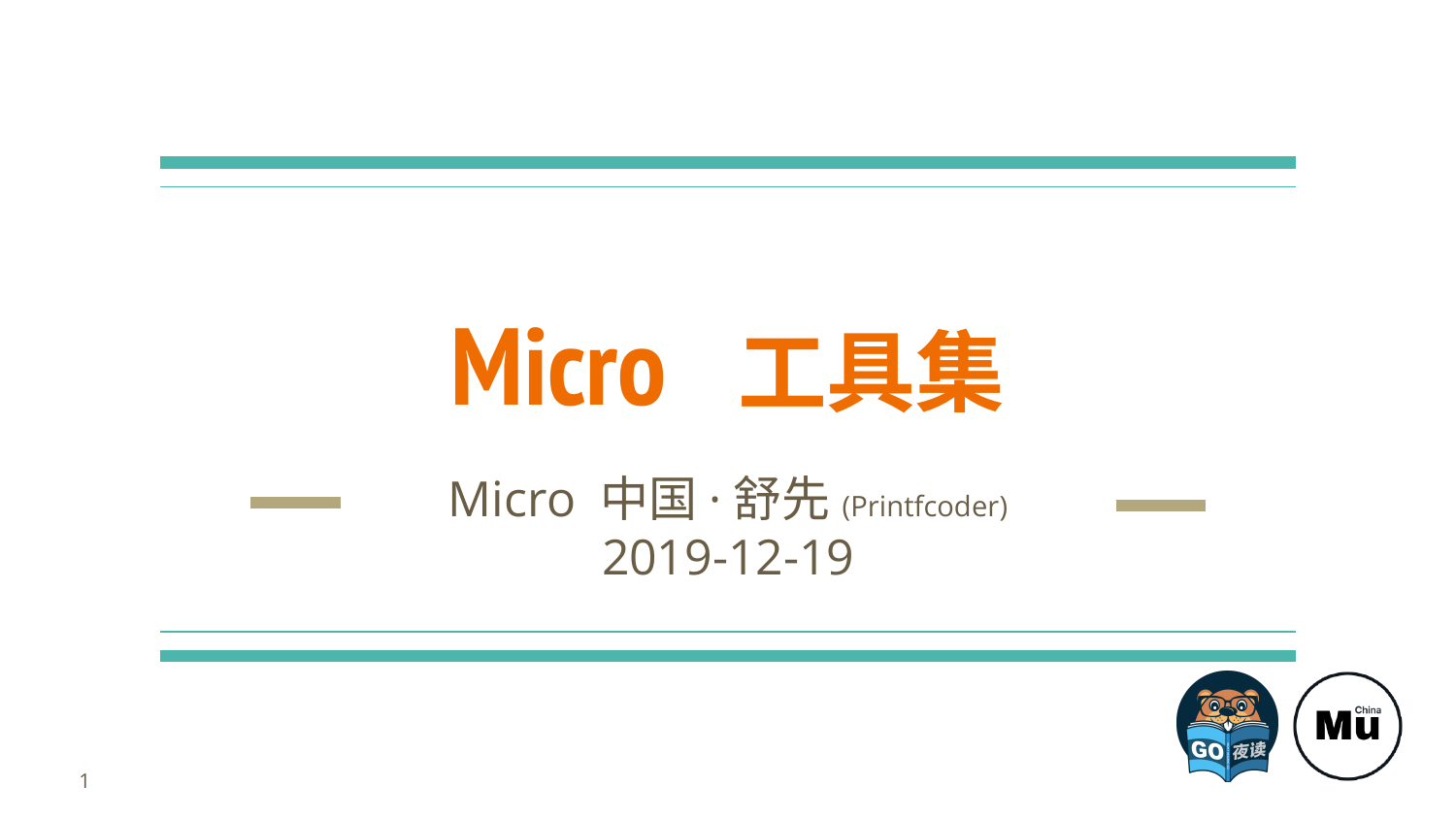

# Micro  工具集
Micro 中国·舒先(Printfcoder)
2019-12-19
1